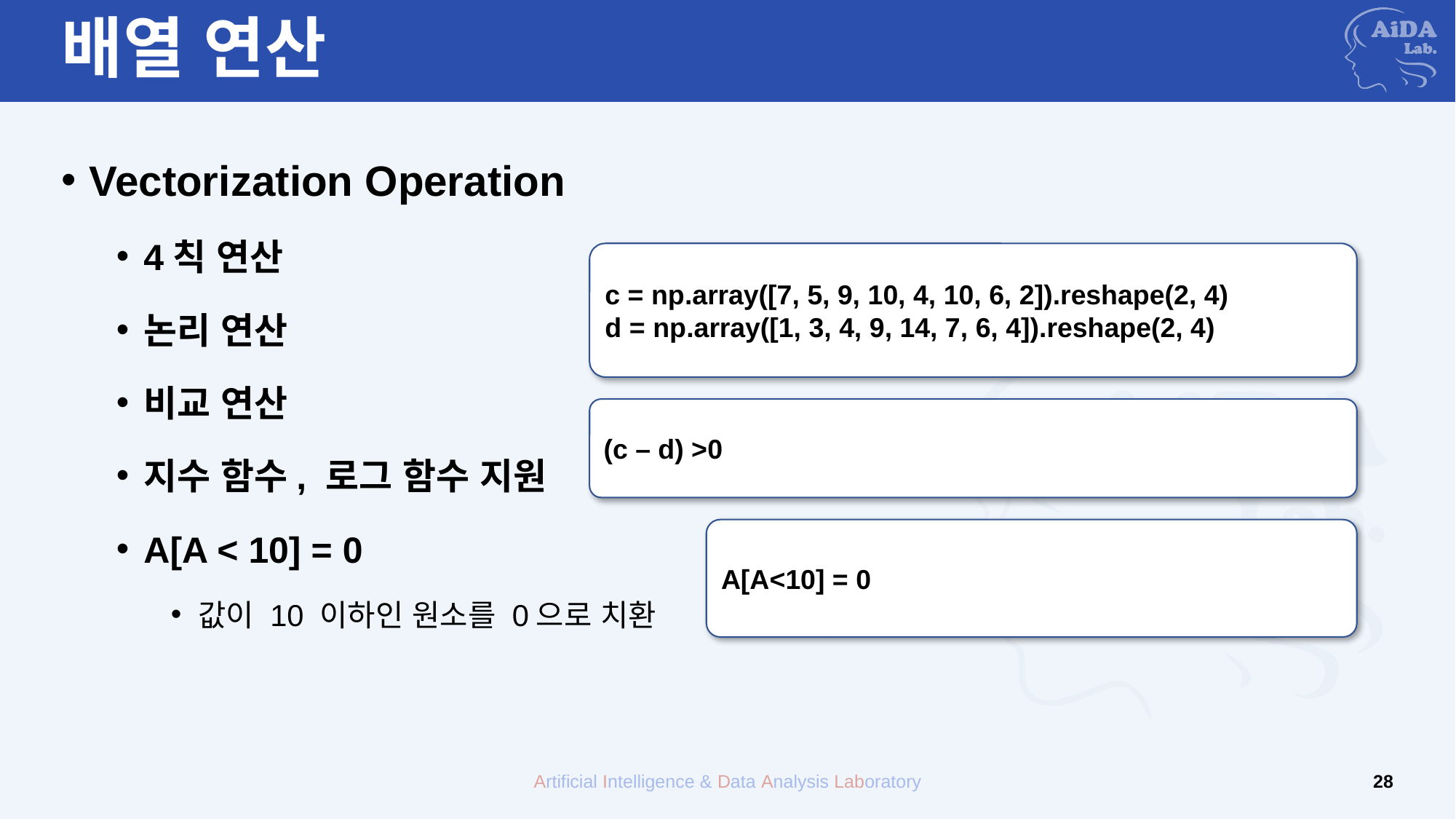

# 배열 연산
Vectorization Operation
4칙 연산
논리 연산
비교 연산
지수 함수, 로그 함수 지원
A[A < 10] = 0
값이 10 이하인 원소를 0으로 치환

c = np.array([7, 5, 9, 10, 4, 10, 6, 2]).reshape(2, 4)
d = np.array([1, 3, 4, 9, 14, 7, 6, 4]).reshape(2, 4)
(c – d) >0
A[A<10] = 0
Artificial Intelligence & Data Analysis Laboratory
28